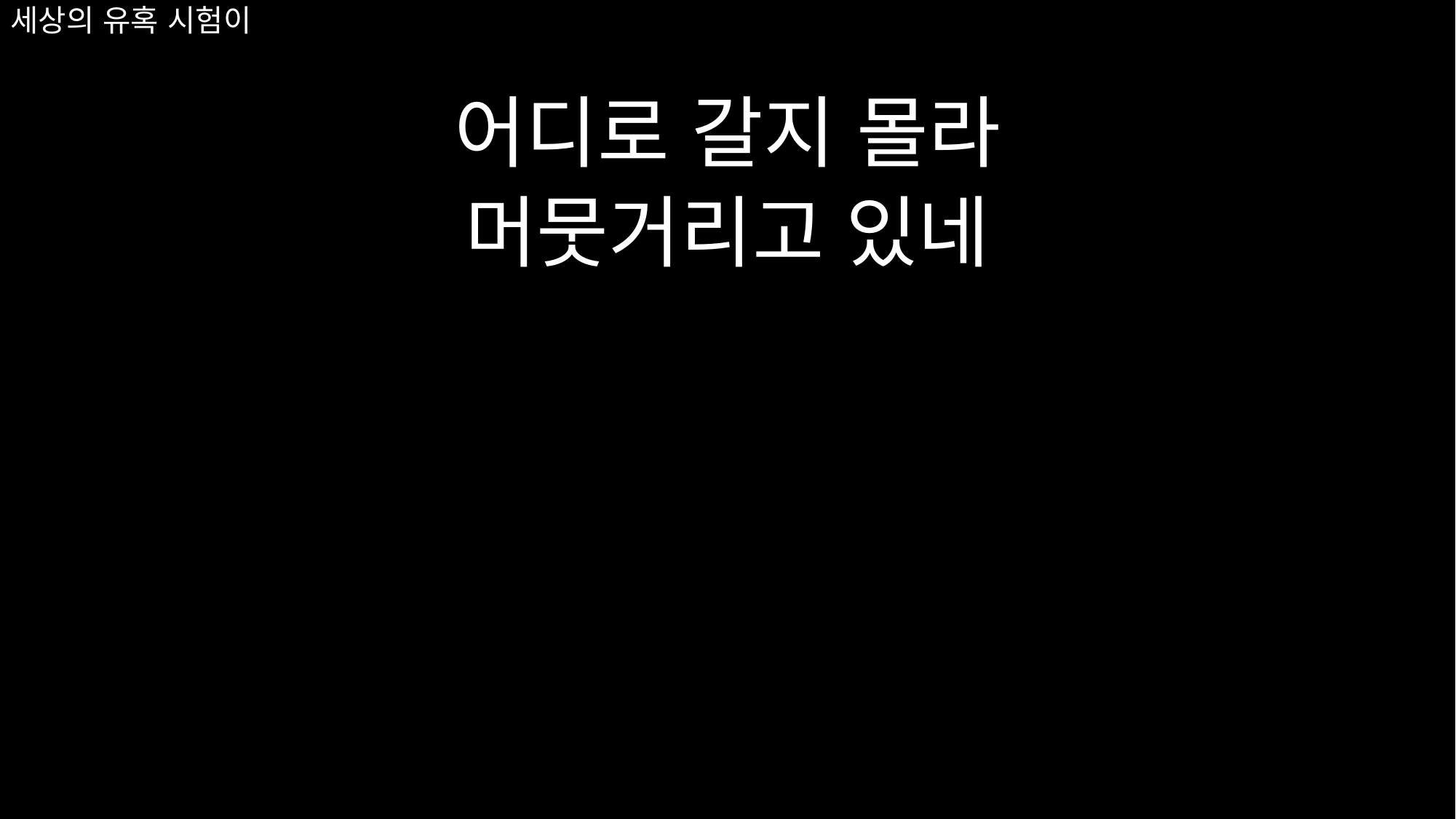

# 세상의 유혹 시험이
어디로 갈지 몰라
머뭇거리고 있네